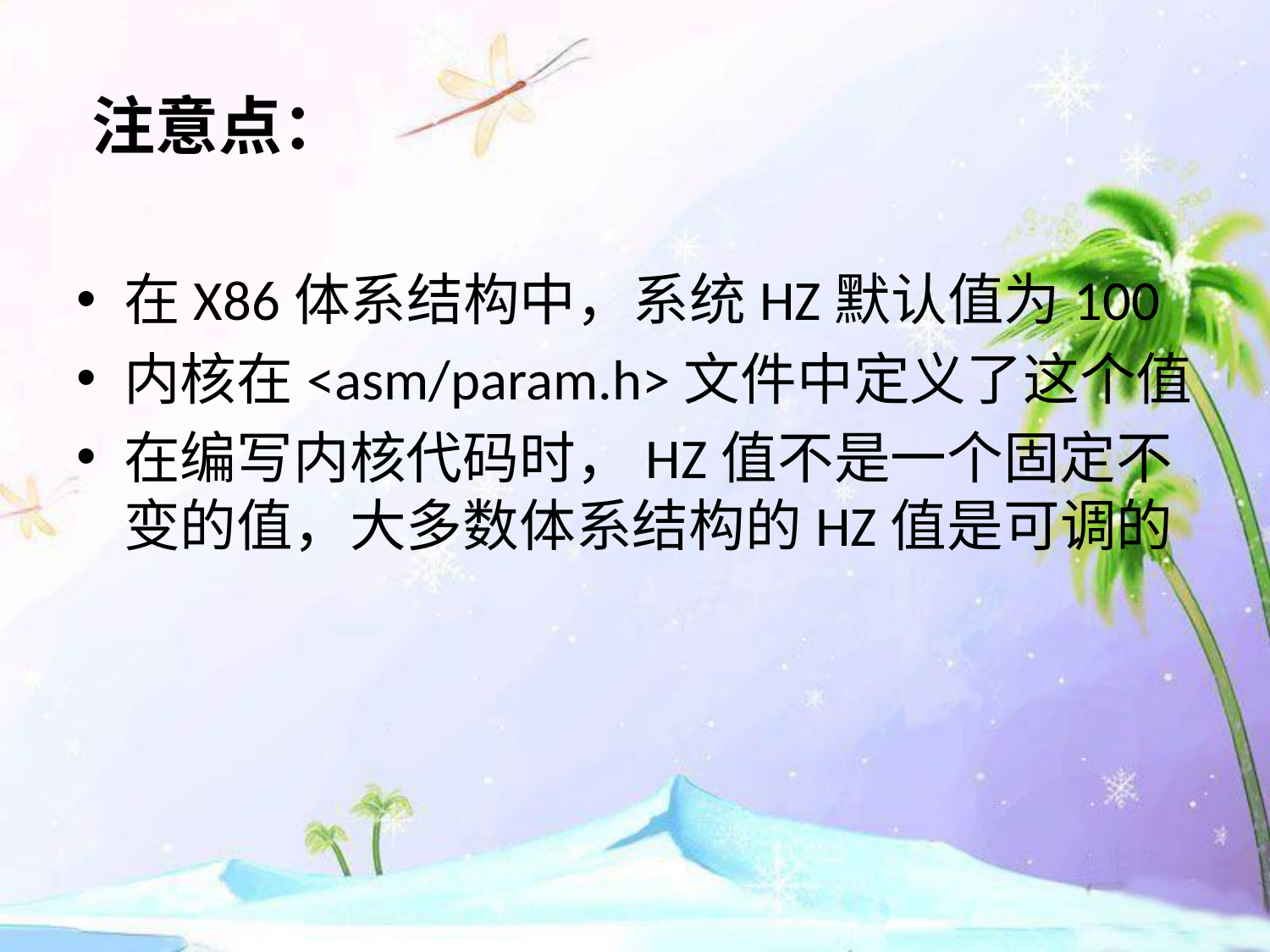

注意点：
在X86体系结构中，系统HZ默认值为100
内核在<asm/param.h>文件中定义了这个值
在编写内核代码时，HZ值不是一个固定不变的值，大多数体系结构的HZ值是可调的